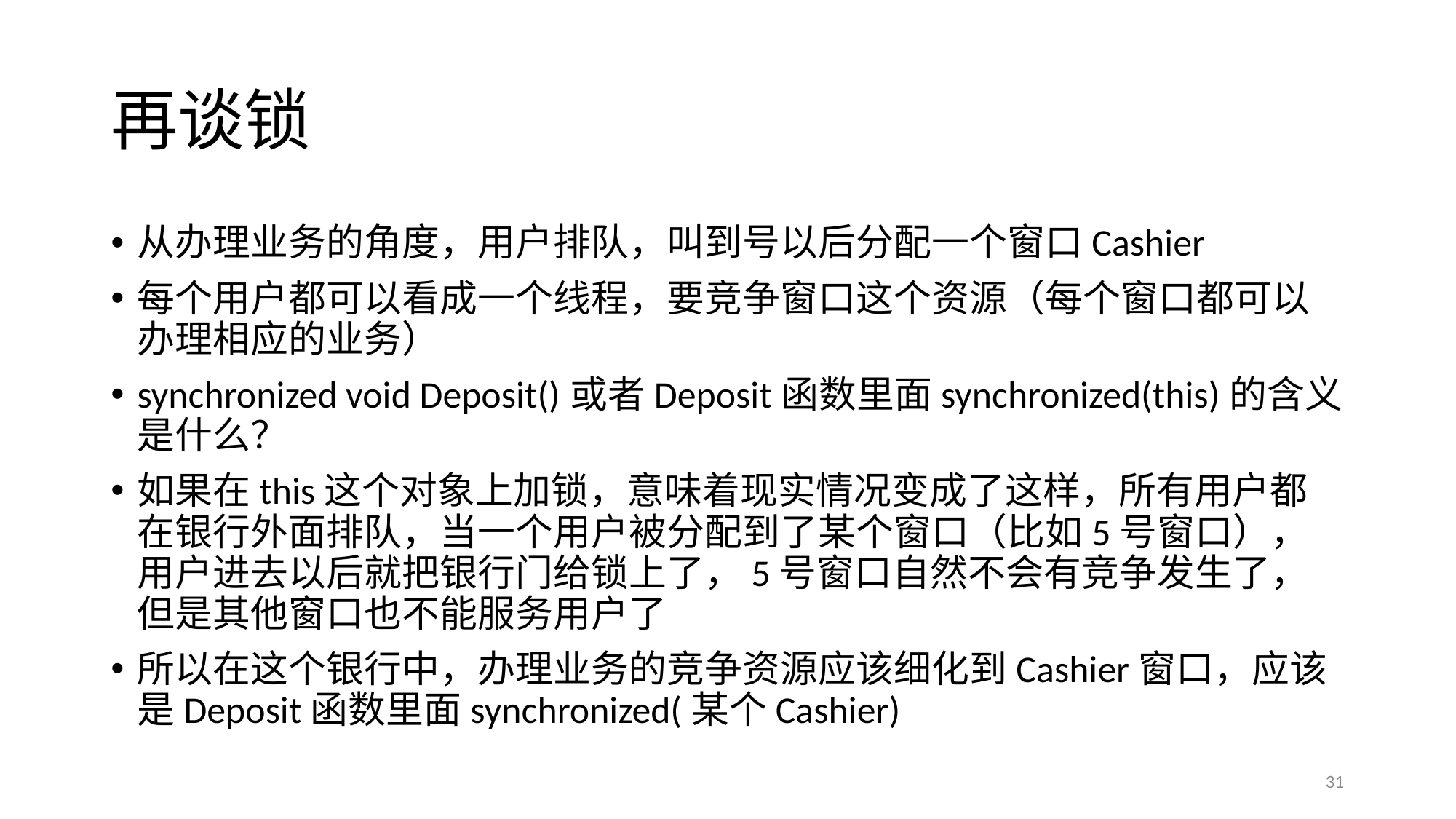

# 再谈锁
从办理业务的角度，用户排队，叫到号以后分配一个窗口Cashier
每个用户都可以看成一个线程，要竞争窗口这个资源（每个窗口都可以办理相应的业务）
synchronized void Deposit()或者Deposit函数里面synchronized(this)的含义是什么？
如果在this这个对象上加锁，意味着现实情况变成了这样，所有用户都在银行外面排队，当一个用户被分配到了某个窗口（比如5号窗口），用户进去以后就把银行门给锁上了，5号窗口自然不会有竞争发生了，但是其他窗口也不能服务用户了
所以在这个银行中，办理业务的竞争资源应该细化到Cashier窗口，应该是Deposit函数里面synchronized(某个Cashier)
31